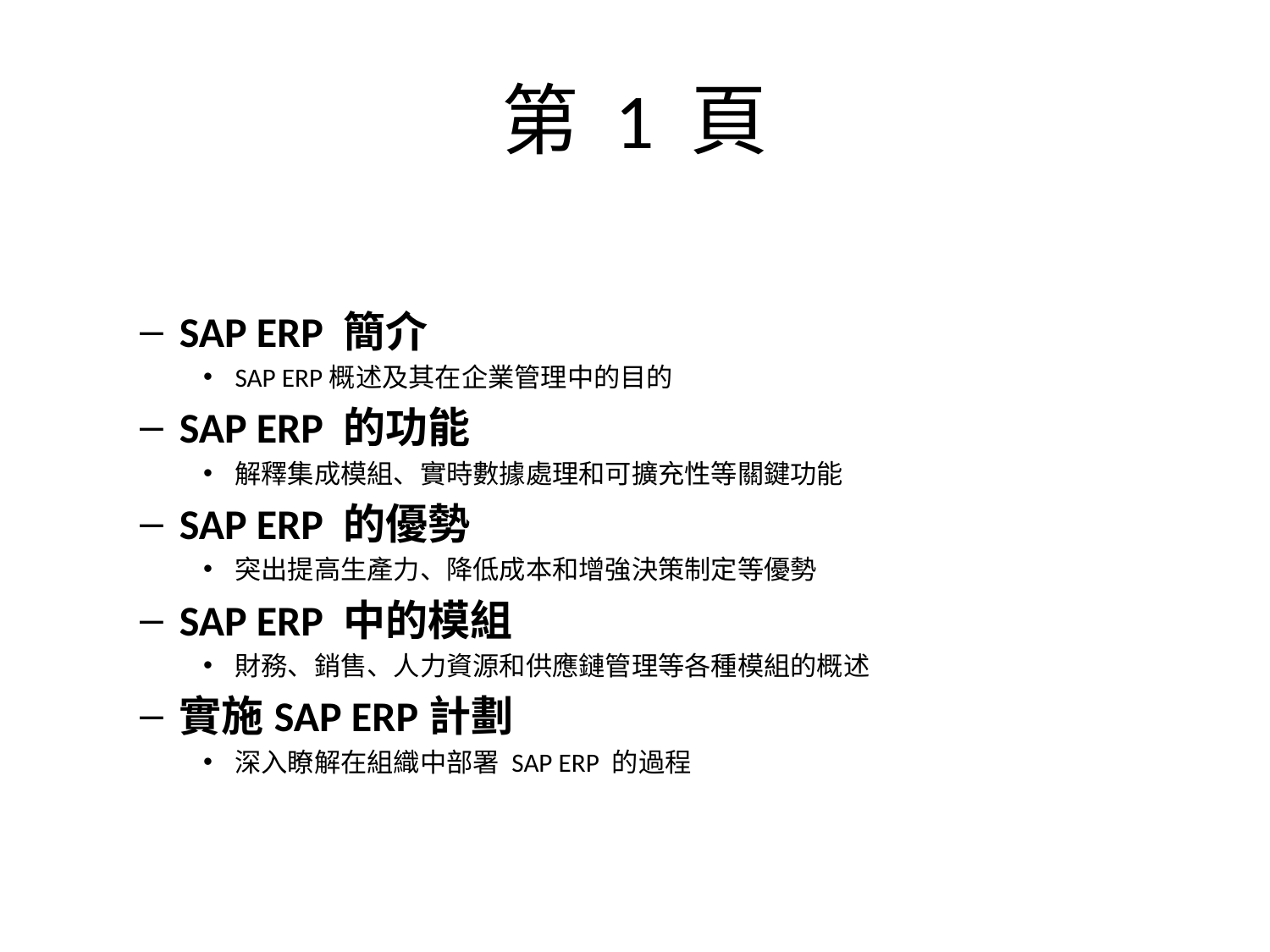

# 第 1 頁

SAP ERP 簡介
SAP ERP概述及其在企業管理中的目的
SAP ERP 的功能
解釋集成模組、實時數據處理和可擴充性等關鍵功能
SAP ERP 的優勢
突出提高生產力、降低成本和增強決策制定等優勢
SAP ERP 中的模組
財務、銷售、人力資源和供應鏈管理等各種模組的概述
實施SAP ERP計劃
深入瞭解在組織中部署 SAP ERP 的過程